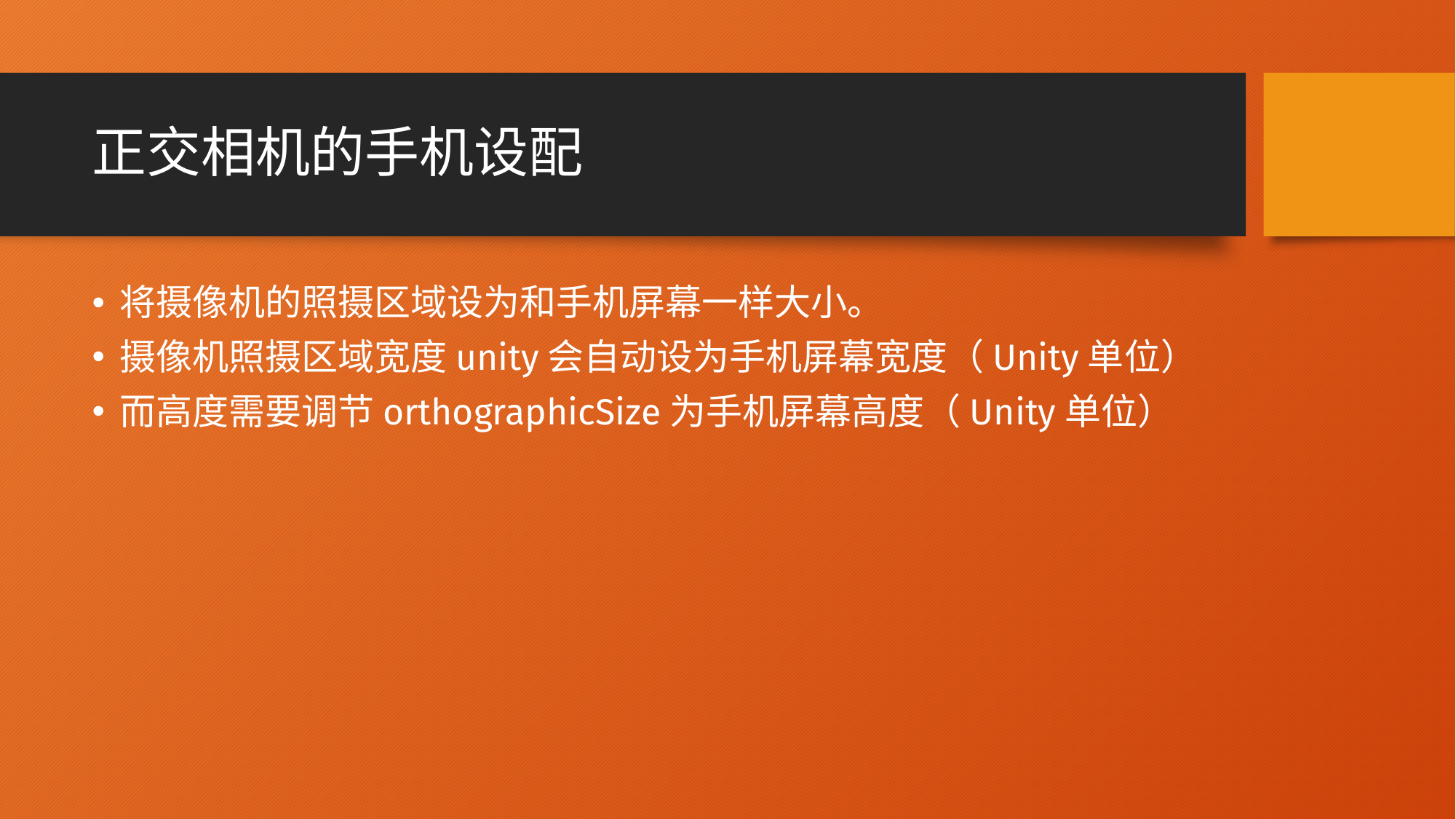

# 正交相机的手机设配
将摄像机的照摄区域设为和手机屏幕一样大小。
摄像机照摄区域宽度unity会自动设为手机屏幕宽度（Unity单位）
而高度需要调节orthographicSize为手机屏幕高度（Unity单位）